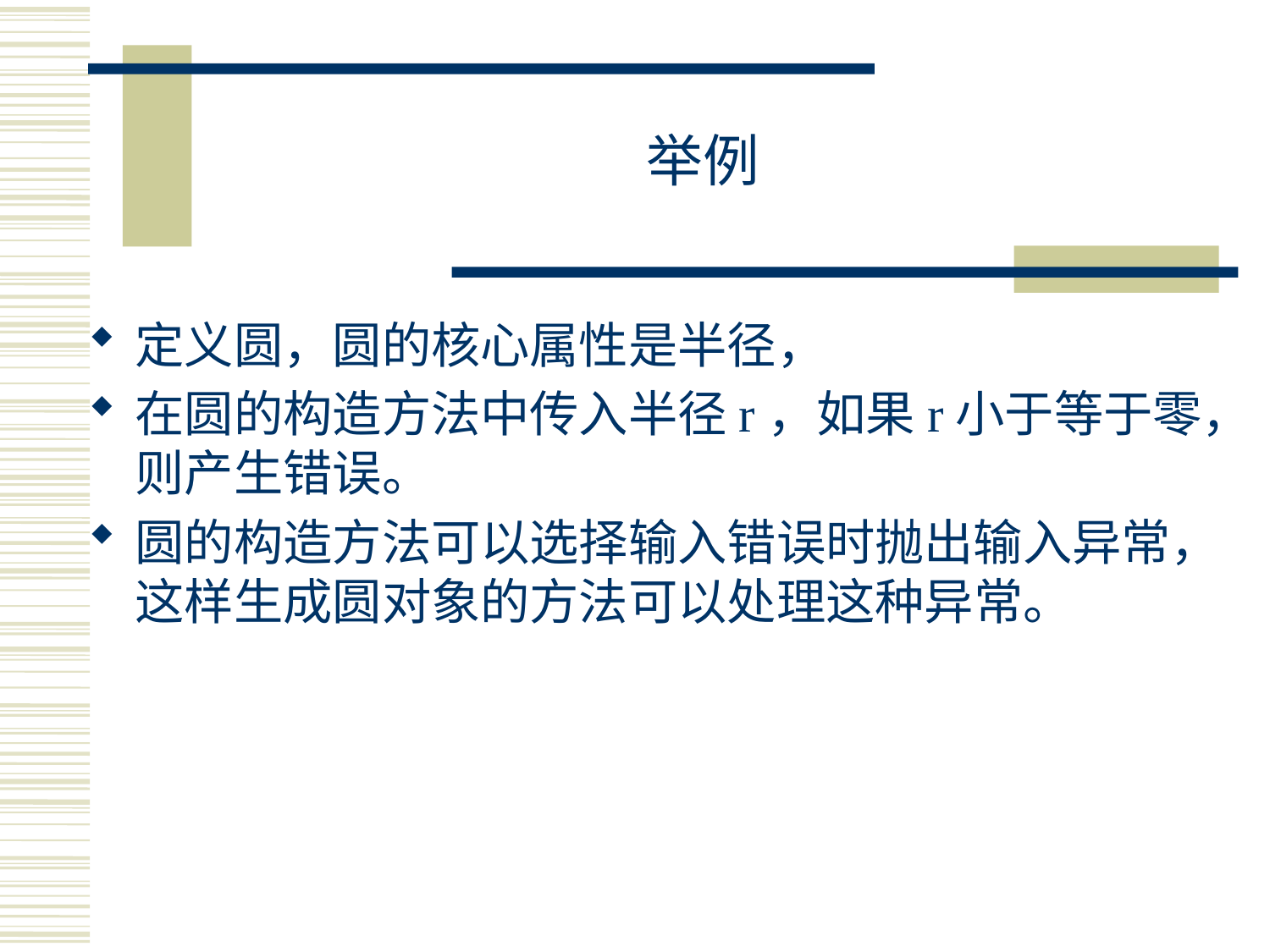

# 举例
定义圆，圆的核心属性是半径，
在圆的构造方法中传入半径r，如果r小于等于零，则产生错误。
圆的构造方法可以选择输入错误时抛出输入异常，这样生成圆对象的方法可以处理这种异常。